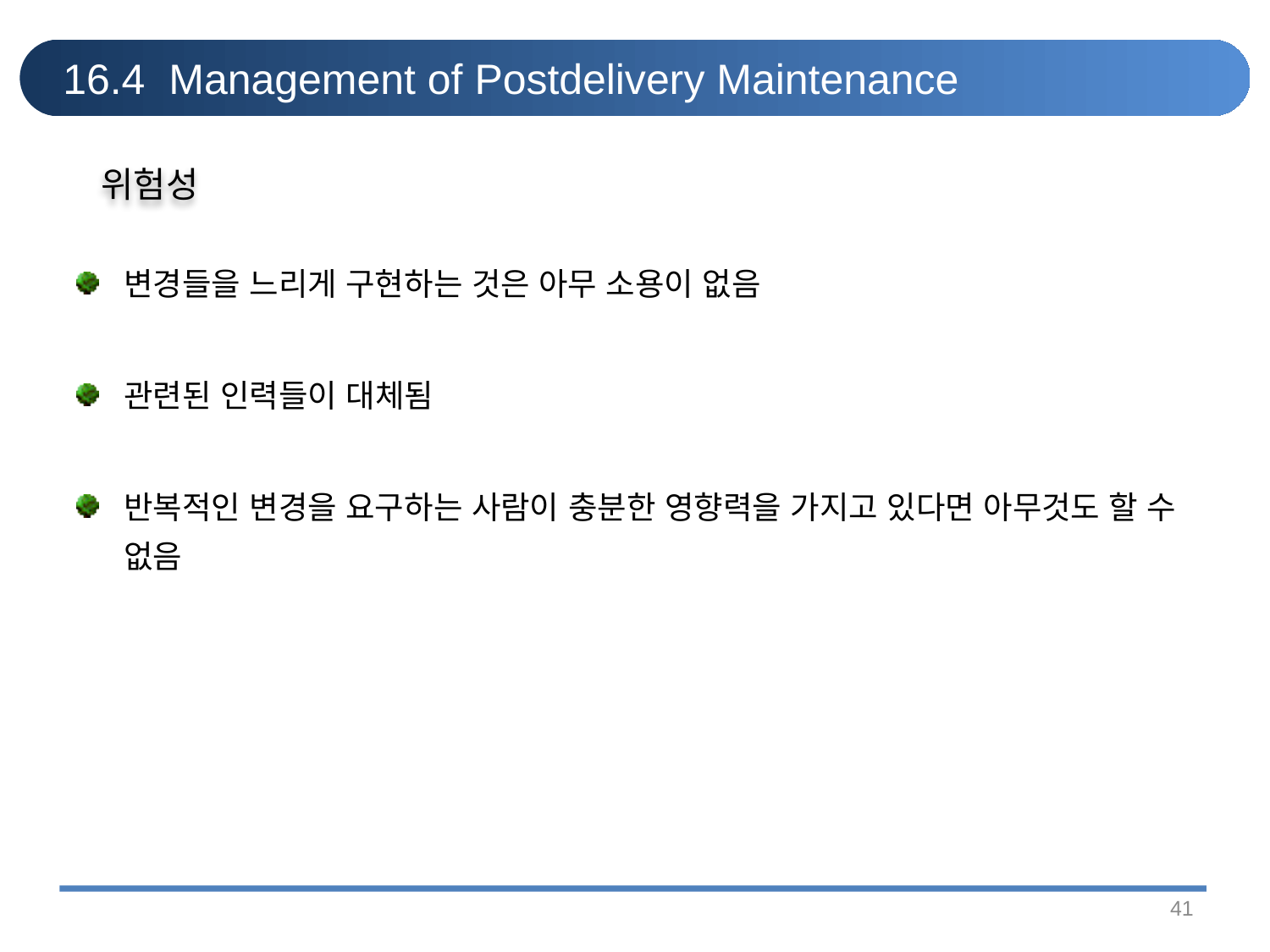

# 16.4  Management of Postdelivery Maintenance
위험성
변경들을 느리게 구현하는 것은 아무 소용이 없음

관련된 인력들이 대체됨

반복적인 변경을 요구하는 사람이 충분한 영향력을 가지고 있다면 아무것도 할 수 없음
41